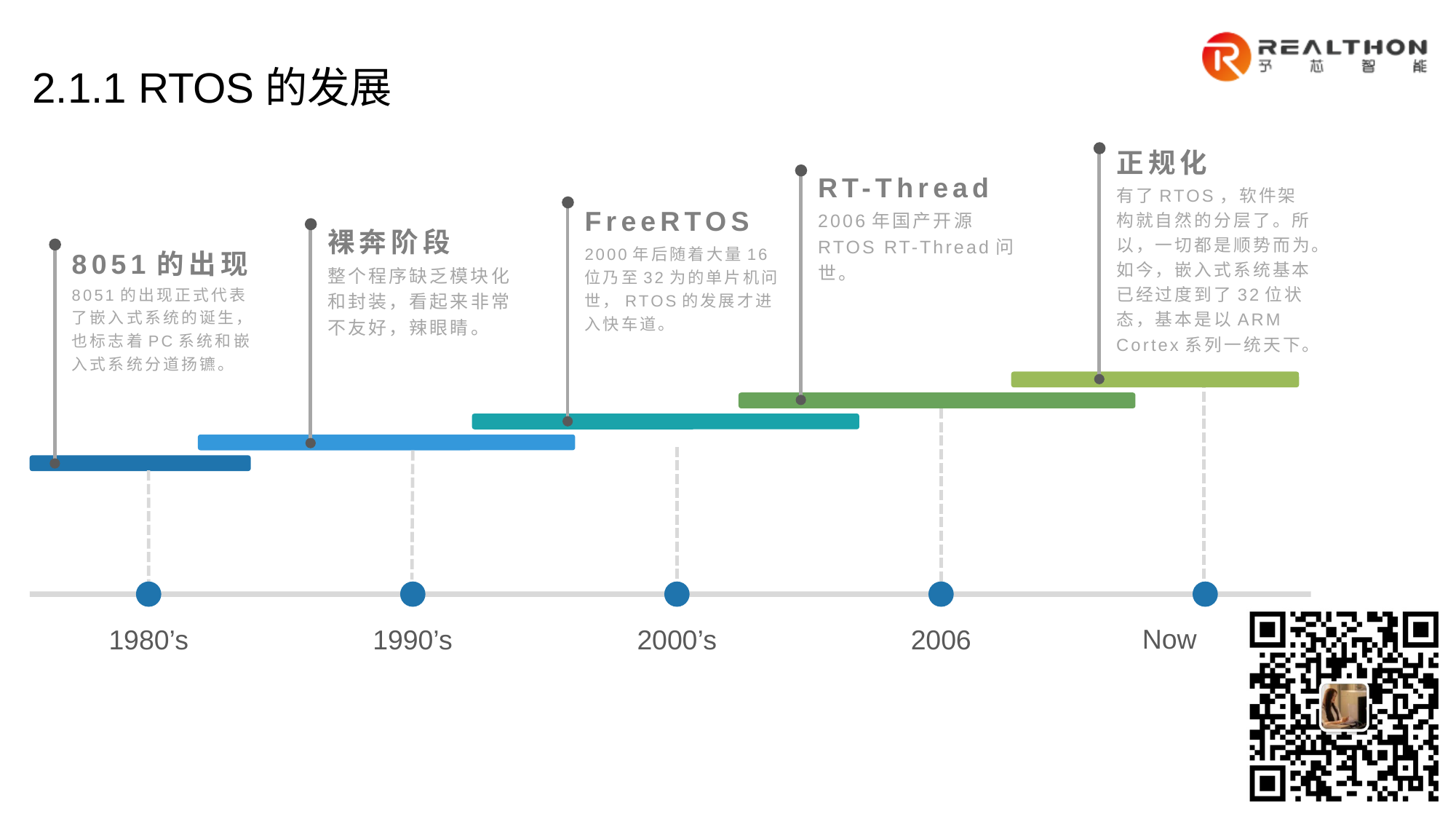

2.1.1 RTOS的发展
正规化

RT-Thread

有了RTOS，软件架构就自然的分层了。所以，一切都是顺势而为。如今，嵌入式系统基本已经过度到了32位状态，基本是以ARM Cortex系列一统天下。
FreeRTOS

2006年国产开源RTOS RT-Thread问世。
裸奔阶段

8051的出现

2000年后随着大量16位乃至32为的单片机问世，RTOS的发展才进入快车道。
整个程序缺乏模块化和封装，看起来非常不友好，辣眼睛。
8051的出现正式代表了嵌入式系统的诞生，也标志着PC系统和嵌入式系统分道扬镳。

Now
1980’s
1990’s
2000’s
2006